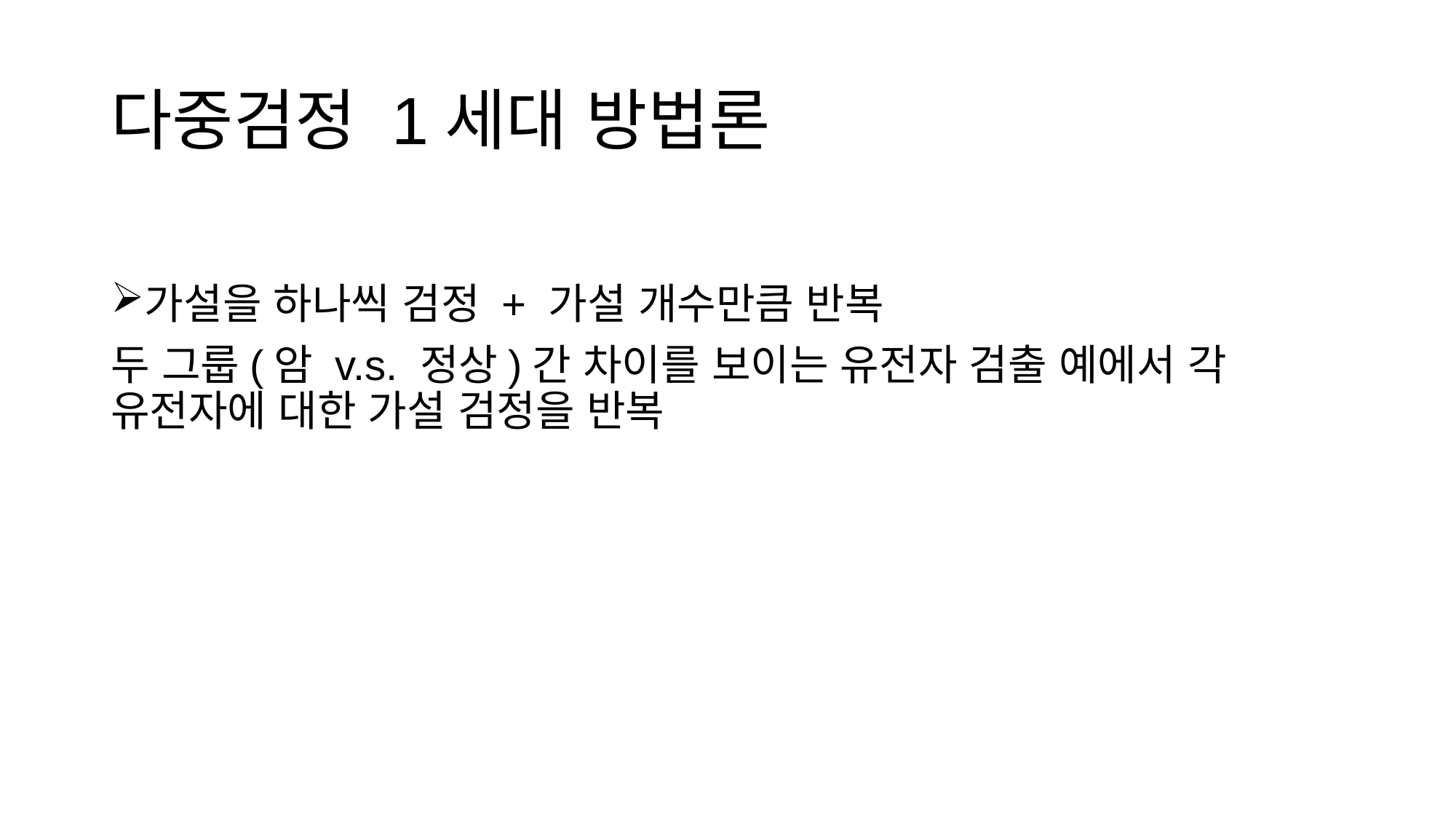

# 다중검정 1세대 방법론
가설을 하나씩 검정 + 가설 개수만큼 반복
두 그룹(암 v.s. 정상)간 차이를 보이는 유전자 검출 예에서 각 유전자에 대한 가설 검정을 반복